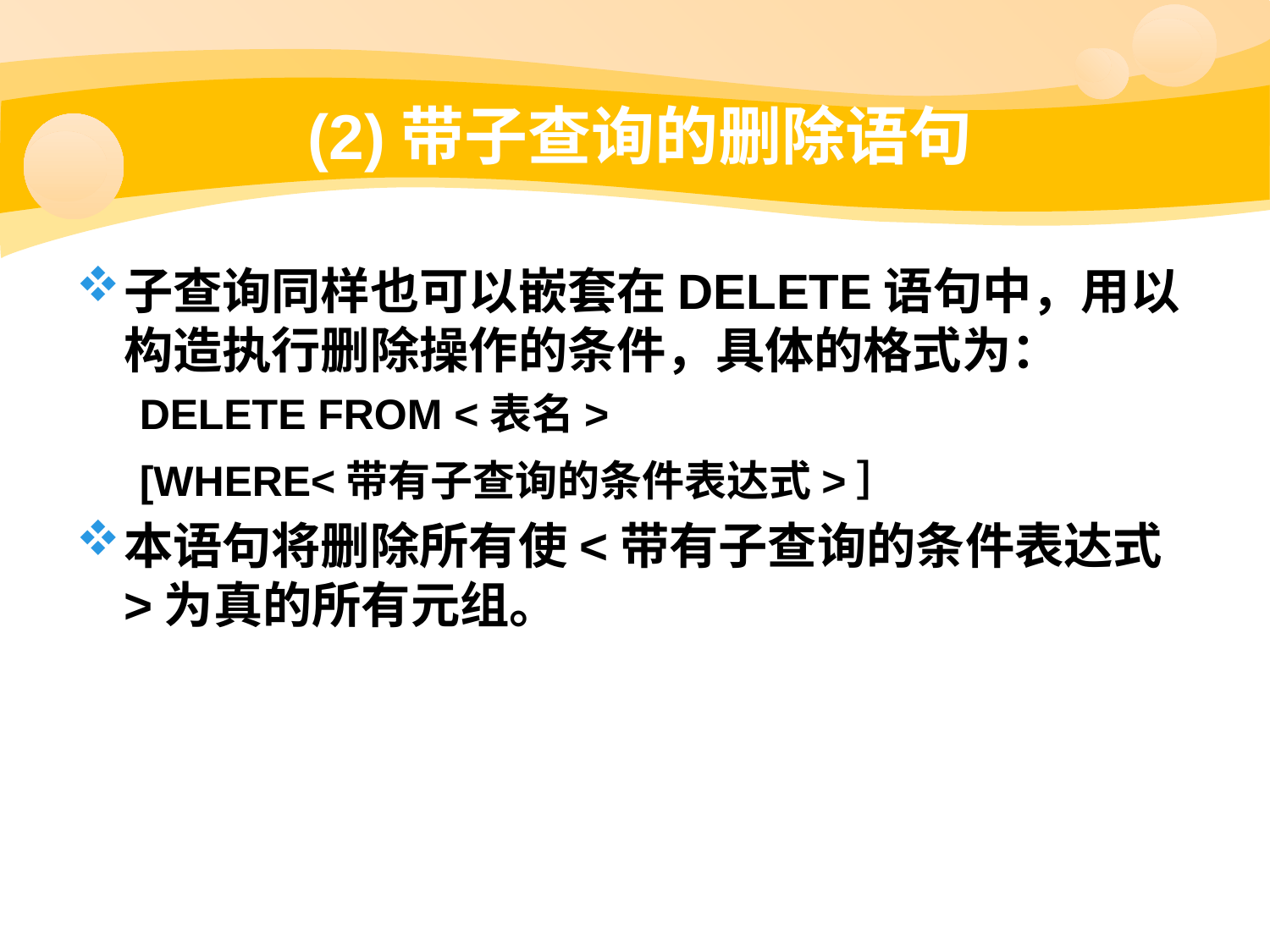

# (2)带子查询的删除语句
子查询同样也可以嵌套在DELETE语句中，用以构造执行删除操作的条件，具体的格式为：
DELETE FROM <表名>
[WHERE<带有子查询的条件表达式>］
本语句将删除所有使<带有子查询的条件表达式>为真的所有元组。